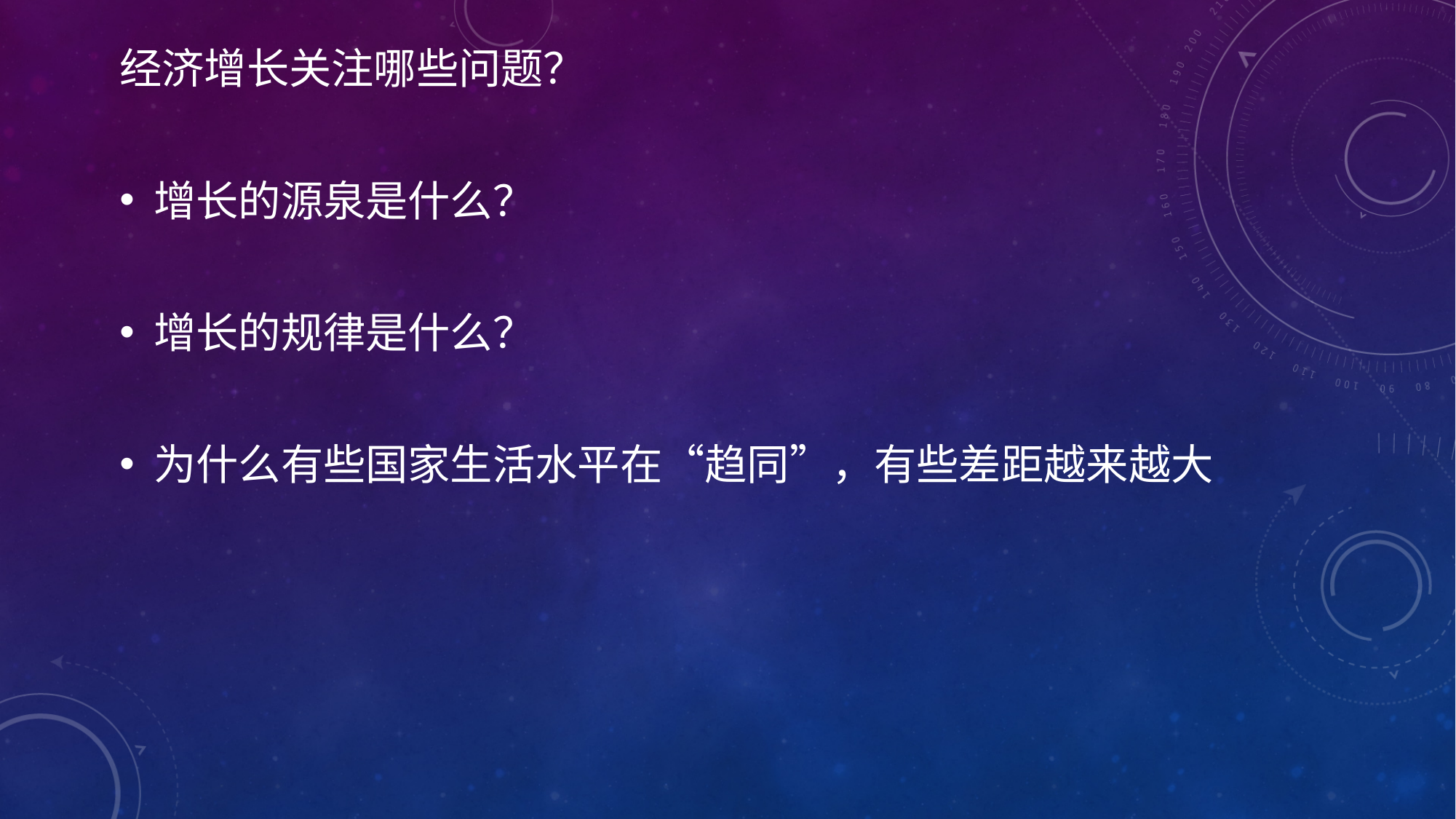

经济增长关注哪些问题？

增长的源泉是什么？

增长的规律是什么？

为什么有些国家生活水平在“趋同”，有些差距越来越大